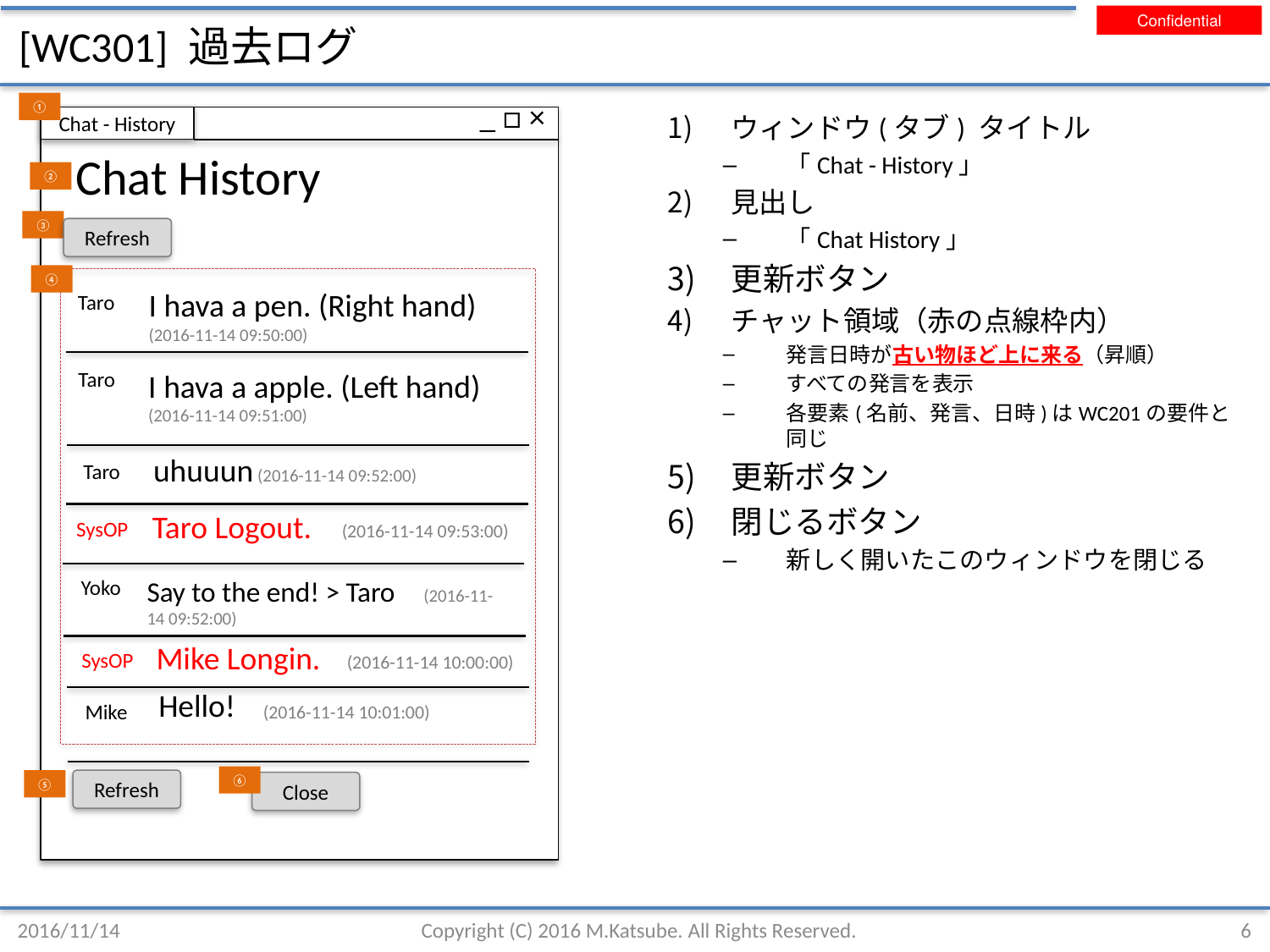

# [WC301] 過去ログ
_ □ ×
①
ウィンドウ(タブ) タイトル
「Chat - History」
見出し
「Chat History」
更新ボタン
チャット領域（赤の点線枠内）
発言日時が古い物ほど上に来る（昇順）
すべての発言を表示
各要素(名前、発言、日時)はWC201の要件と同じ
更新ボタン
閉じるボタン
新しく開いたこのウィンドウを閉じる

Chat - History
Chat History
②
③
Refresh
④

I hava a pen. (Right hand) (2016-11-14 09:50:00)
Taro
Taro
I hava a apple. (Left hand) (2016-11-14 09:51:00)
uhuuun (2016-11-14 09:52:00)
Taro
Taro Logout.
SysOP
(2016-11-14 09:53:00)
Yoko
Say to the end! > Taro　(2016-11-14 09:52:00)
Mike Longin.
SysOP
(2016-11-14 10:00:00)
Hello!
Mike
(2016-11-14 10:01:00)
⑥
⑤
Refresh
Close
2016/11/14
6
Copyright (C) 2016 M.Katsube. All Rights Reserved.